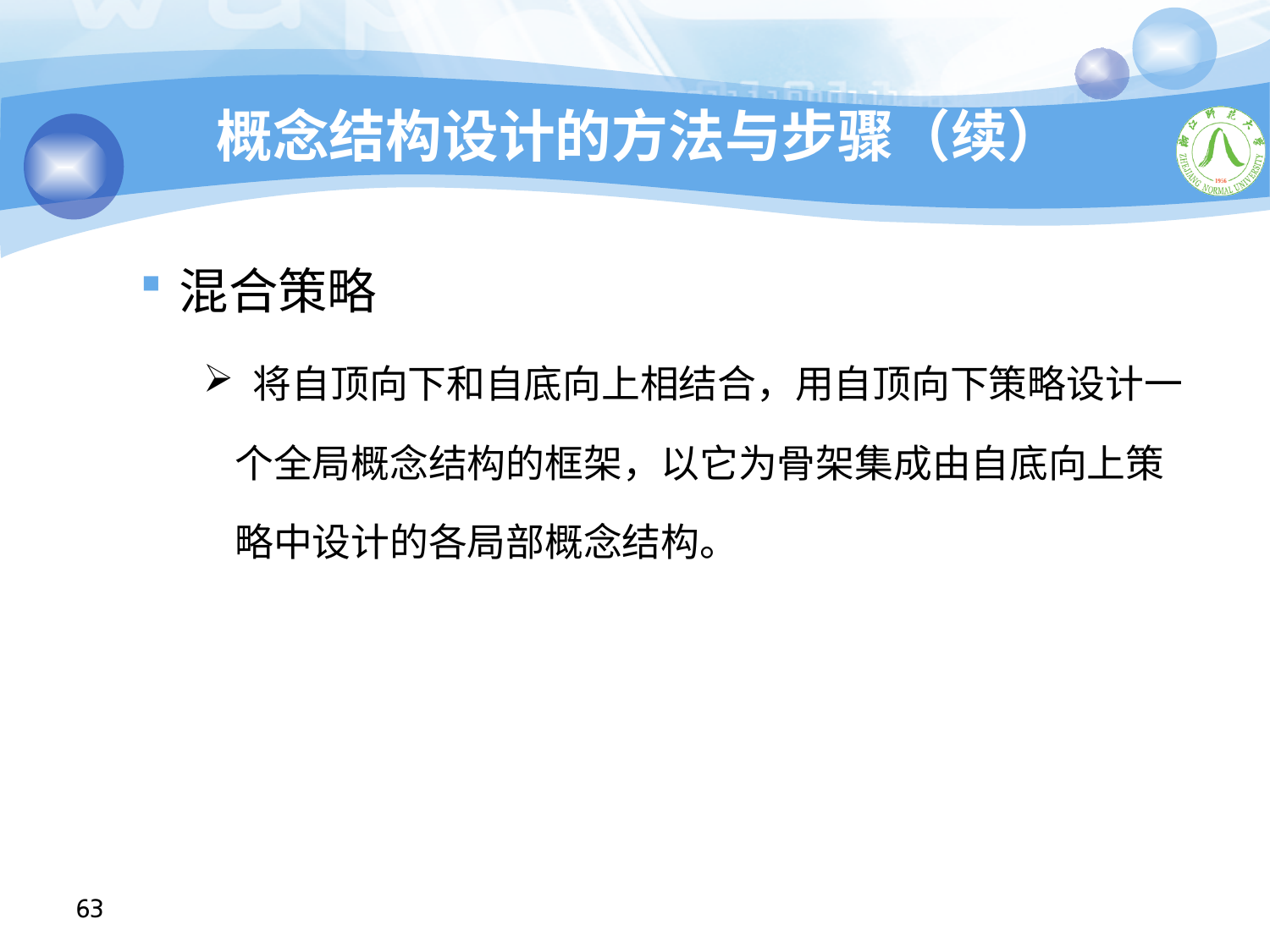

# 概念结构设计的方法与步骤（续）
混合策略
 将自顶向下和自底向上相结合，用自顶向下策略设计一个全局概念结构的框架，以它为骨架集成由自底向上策略中设计的各局部概念结构。
63